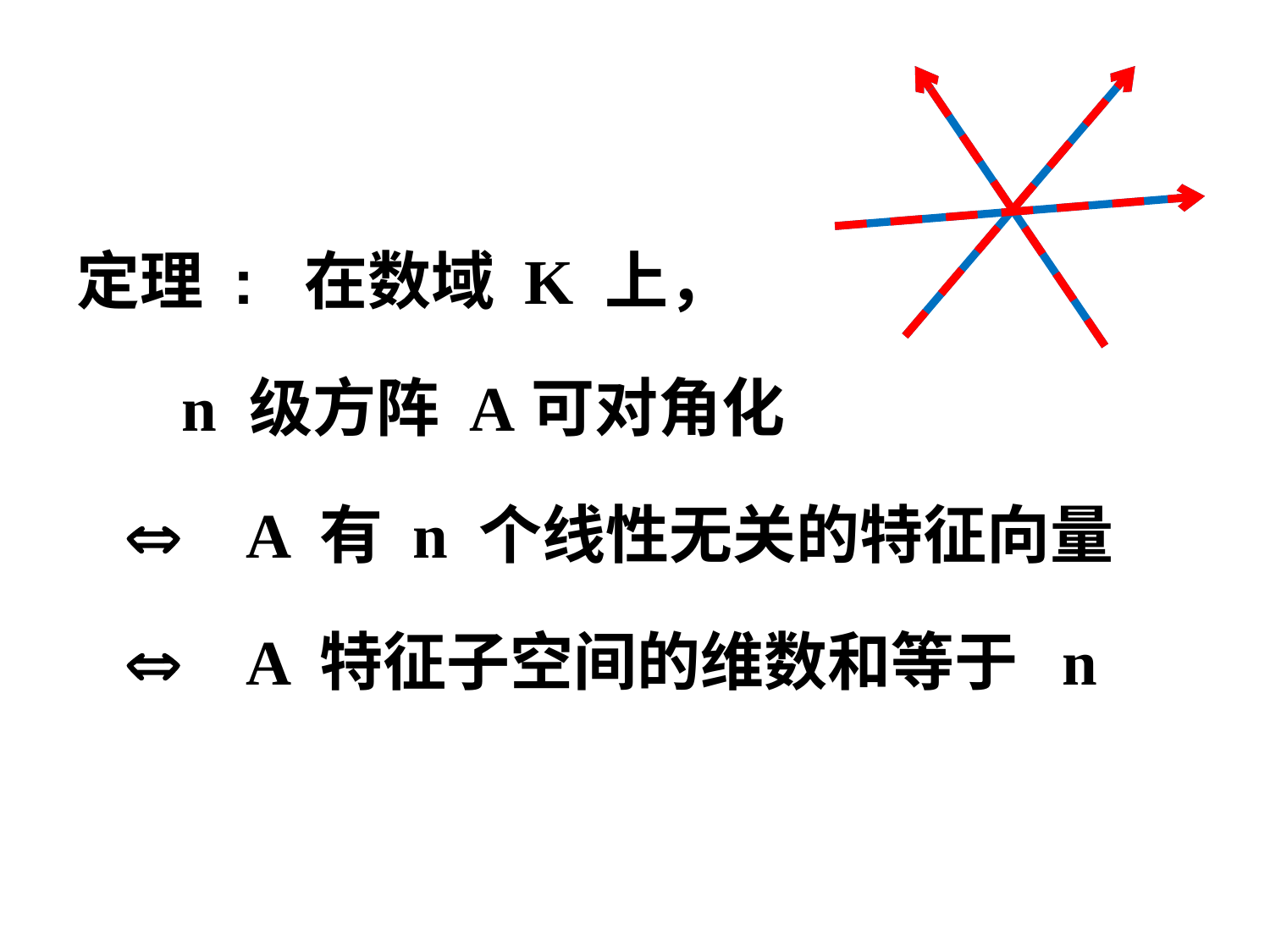

定理 :  在数域 K 上，
      n 级方阵 A可对角化
   ⇔    A 有 n 个线性无关的特征向量
   ⇔    A 特征子空间的维数和等于  n